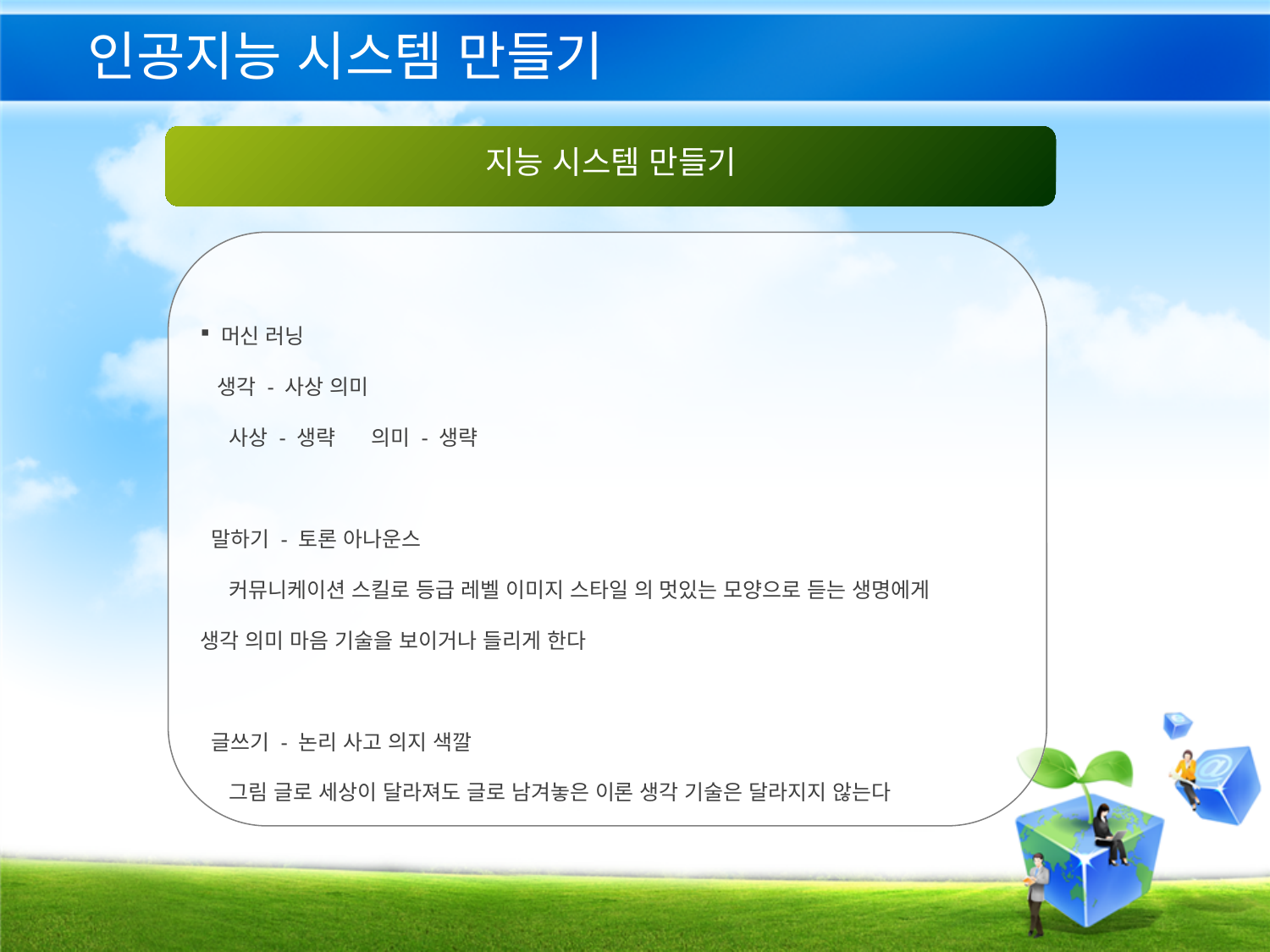

# 인공지능 시스템 만들기

지능 시스템 만들기

 머신 러닝
  생각 - 사상 의미
    사상 - 생략      의미 - 생략

 말하기 - 토론 아나운스
    커뮤니케이션 스킬로 등급 레벨 이미지 스타일 의 멋있는 모양으로 듣는 생명에게               생각 의미 마음 기술을 보이거나 들리게 한다

 글쓰기 - 논리 사고 의지 색깔
    그림 글로 세상이 달라져도 글로 남겨놓은 이론 생각 기술은 달라지지 않는다